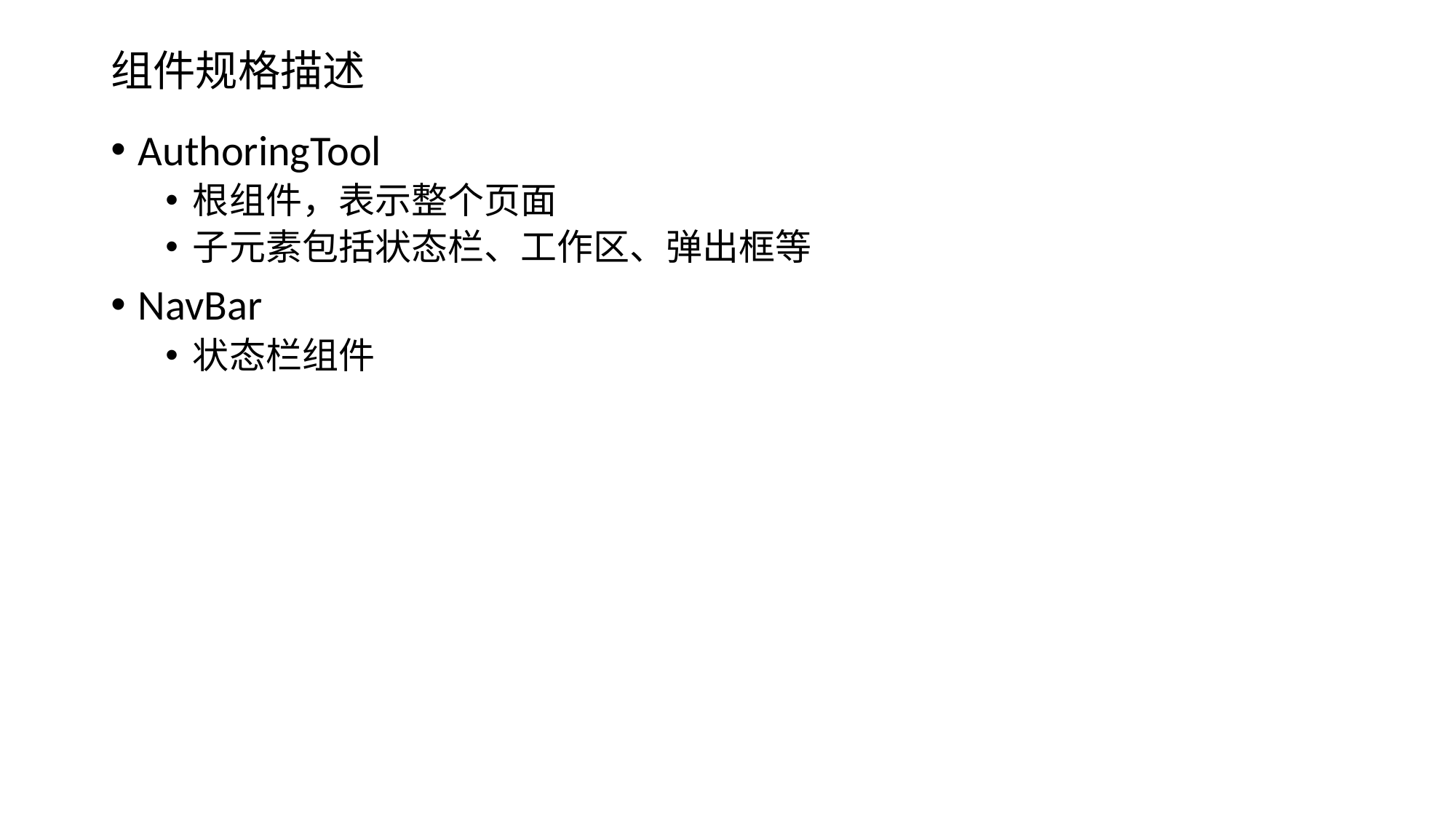

# 组件规格描述
AuthoringTool
根组件，表示整个页面
子元素包括状态栏、工作区、弹出框等
NavBar
状态栏组件